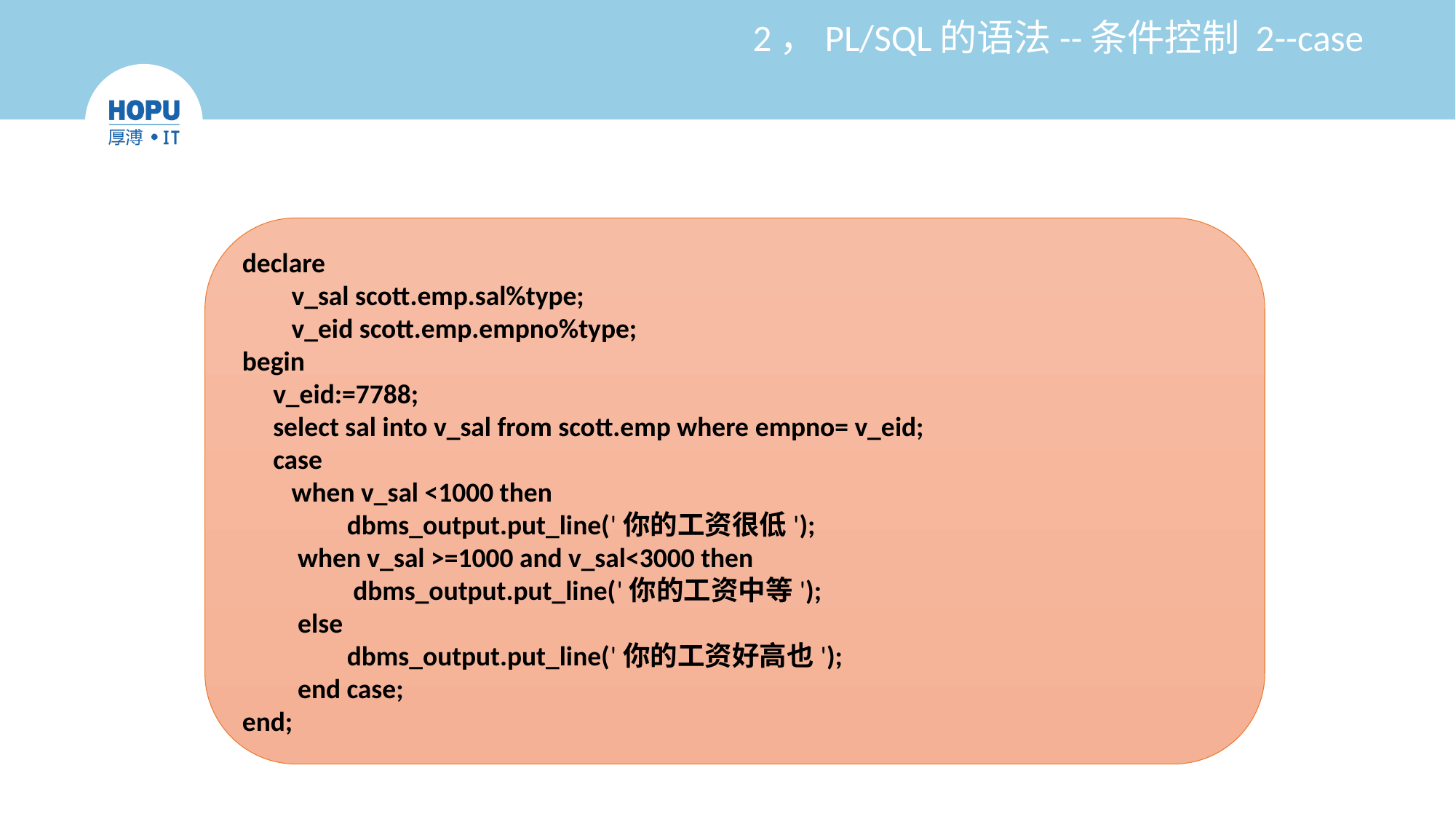

# 2，PL/SQL的语法--条件控制 2--case
declare
        v_sal scott.emp.sal%type;
        v_eid scott.emp.empno%type;
begin
     v_eid:=7788;
     select sal into v_sal from scott.emp where empno= v_eid;
     case
        when v_sal <1000 then
                 dbms_output.put_line('你的工资很低');
         when v_sal >=1000 and v_sal<3000 then
                  dbms_output.put_line('你的工资中等');
         else
                 dbms_output.put_line('你的工资好高也');
         end case;
end;